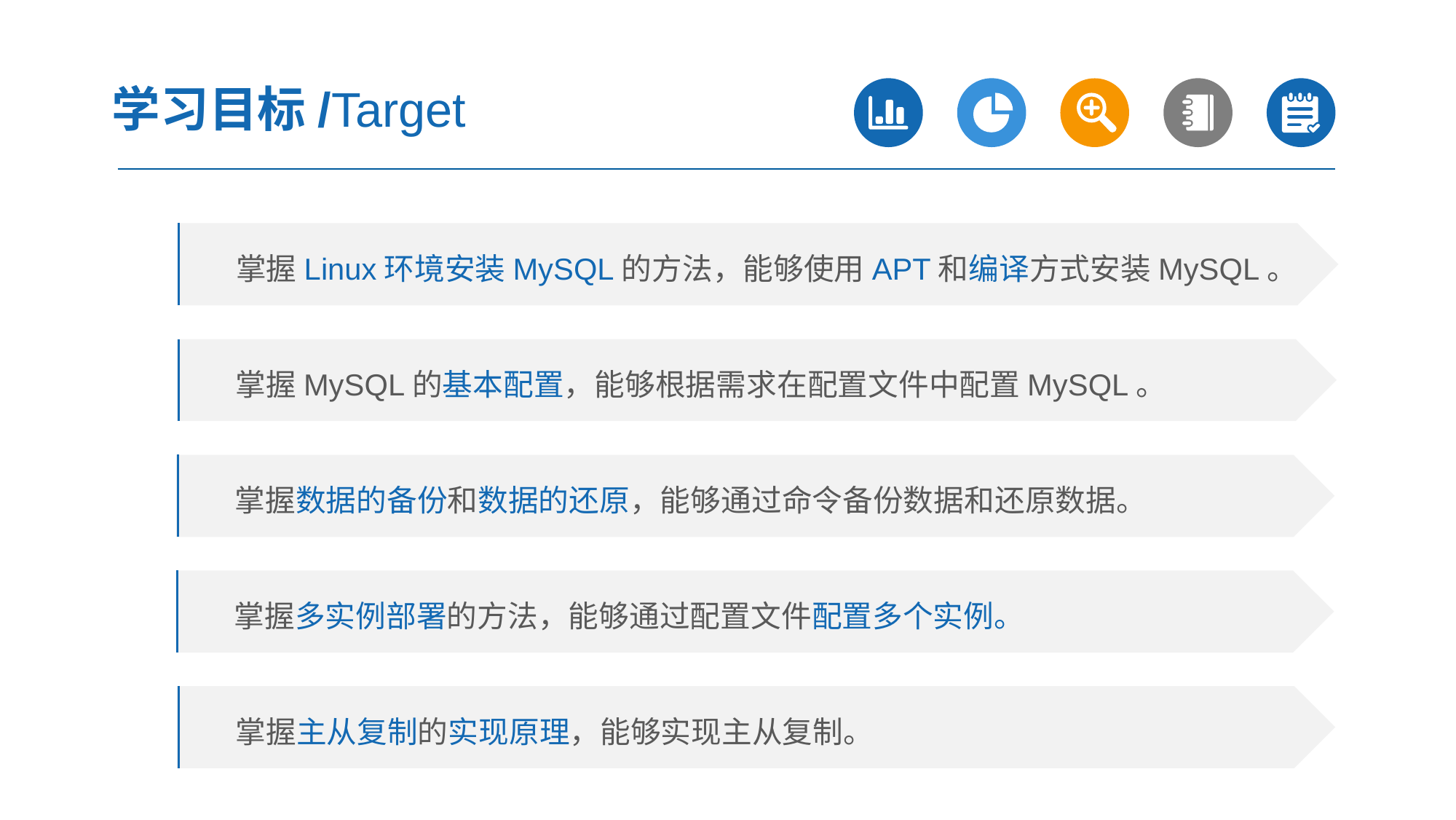

学习目标/Target
      掌握Linux环境安装MySQL的方法，能够使用APT和编译方式安装MySQL。

      掌握MySQL的基本配置，能够根据需求在配置文件中配置MySQL。

      掌握数据的备份和数据的还原，能够通过命令备份数据和还原数据。

      掌握多实例部署的方法，能够通过配置文件配置多个实例。

      掌握主从复制的实现原理，能够实现主从复制。